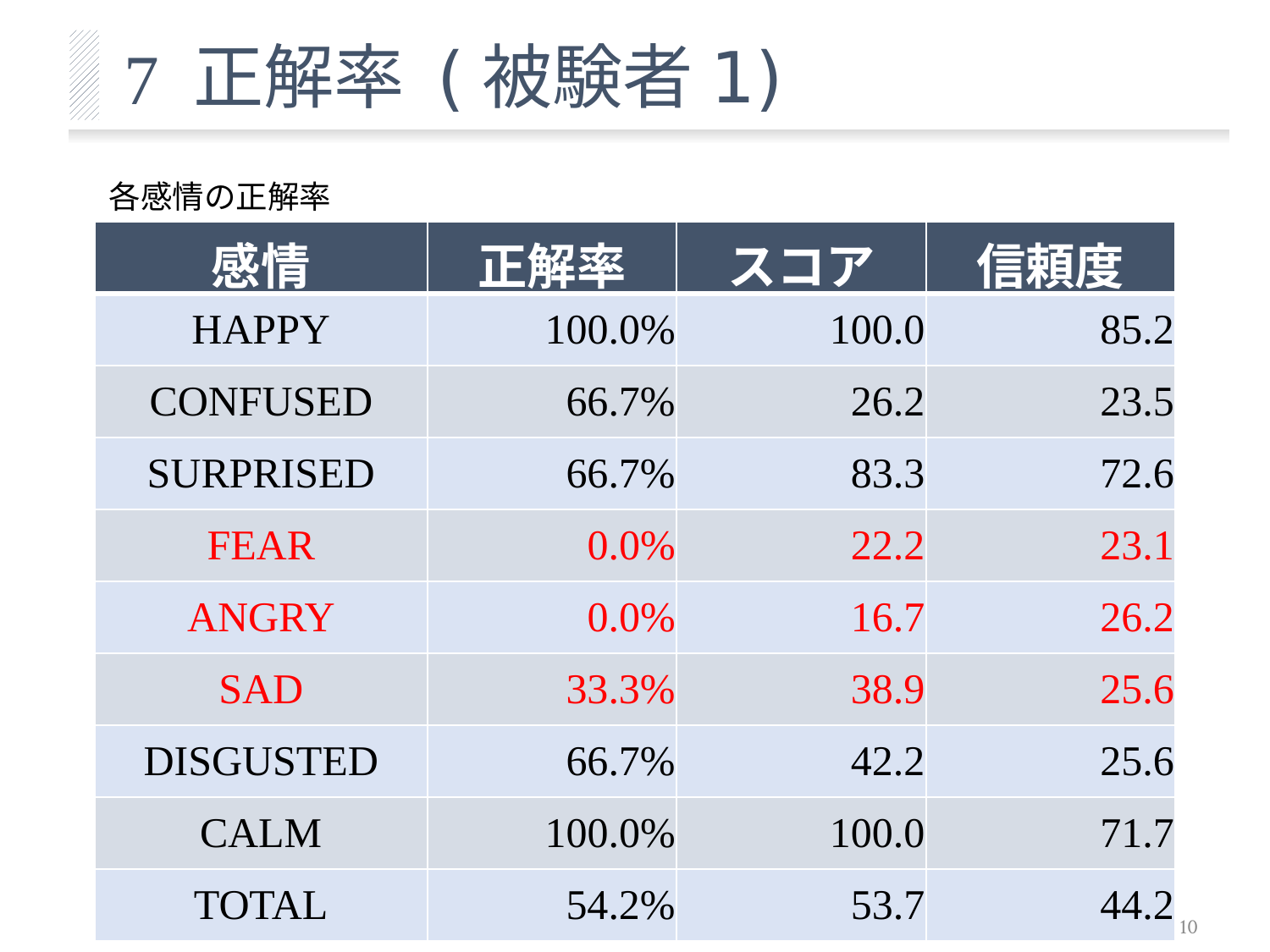

正解率 (被験者1)
7

各感情の正解率
| 感情 | 正解率 | スコア | 信頼度 |
| --- | --- | --- | --- |
| HAPPY | 100.0% | 100.0 | 85.2 |
| CONFUSED | 66.7% | 26.2 | 23.5 |
| SURPRISED | 66.7% | 83.3 | 72.6 |
| FEAR | 0.0% | 22.2 | 23.1 |
| ANGRY | 0.0% | 16.7 | 26.2 |
| SAD | 33.3% | 38.9 | 25.6 |
| DISGUSTED | 66.7% | 42.2 | 25.6 |
| CALM | 100.0% | 100.0 | 71.7 |
| TOTAL | 54.2% | 53.7 | 44.2 |
10